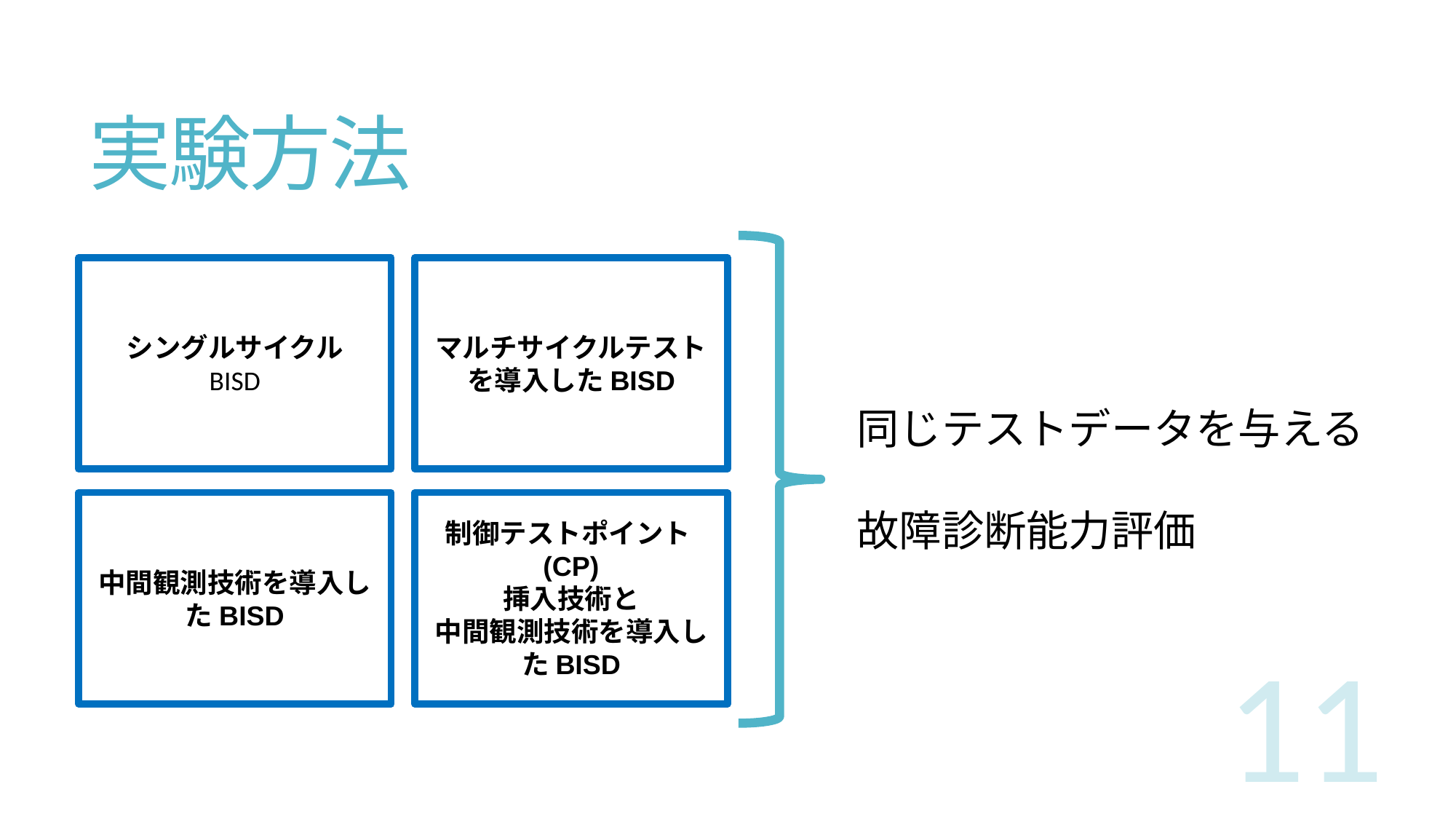

# 実験方法

シングルサイクル
BISD
マルチサイクルテストを導入したBISD
同じテストデータを与える

故障診断能力評価
制御テストポイント(CP)
挿入技術と
中間観測技術を導入したBISD
中間観測技術を導入したBISD
11